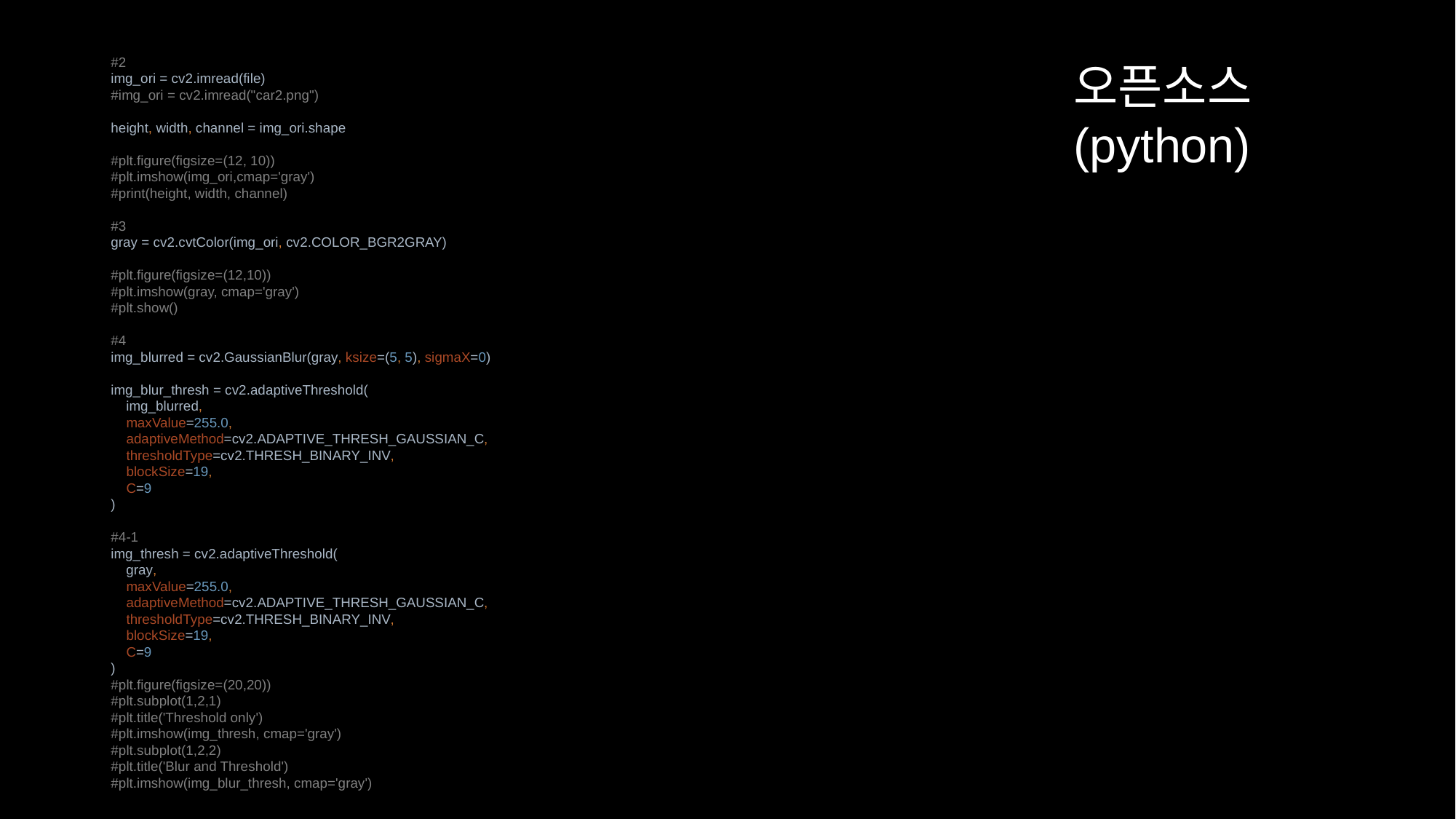

오픈소스
(python)
#2
img_ori = cv2.imread(file)
#img_ori = cv2.imread("car2.png")
height, width, channel = img_ori.shape
#plt.figure(figsize=(12, 10))
#plt.imshow(img_ori,cmap='gray')
#print(height, width, channel)
#3
gray = cv2.cvtColor(img_ori, cv2.COLOR_BGR2GRAY)
#plt.figure(figsize=(12,10))
#plt.imshow(gray, cmap='gray')
#plt.show()
#4
img_blurred = cv2.GaussianBlur(gray, ksize=(5, 5), sigmaX=0)
img_blur_thresh = cv2.adaptiveThreshold(
    img_blurred,
    maxValue=255.0,
    adaptiveMethod=cv2.ADAPTIVE_THRESH_GAUSSIAN_C,
    thresholdType=cv2.THRESH_BINARY_INV,
    blockSize=19,
    C=9
)
#4-1
img_thresh = cv2.adaptiveThreshold(
    gray,
    maxValue=255.0,
    adaptiveMethod=cv2.ADAPTIVE_THRESH_GAUSSIAN_C,
    thresholdType=cv2.THRESH_BINARY_INV,
    blockSize=19,
    C=9
)
#plt.figure(figsize=(20,20))
#plt.subplot(1,2,1)
#plt.title('Threshold only')
#plt.imshow(img_thresh, cmap='gray')
#plt.subplot(1,2,2)
#plt.title('Blur and Threshold')
#plt.imshow(img_blur_thresh, cmap='gray')